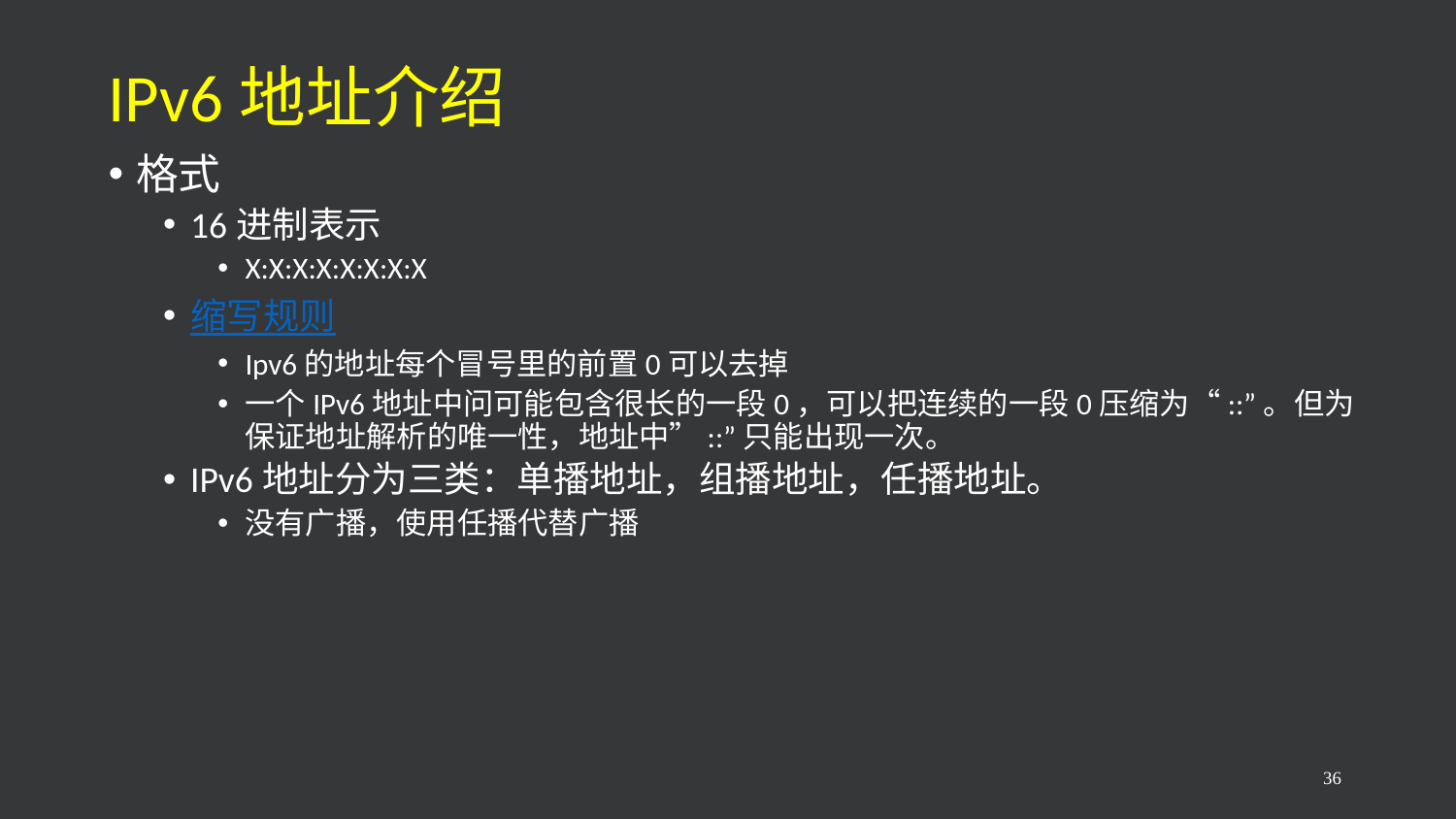

# IPv6地址介绍
格式
16进制表示
X:X:X:X:X:X:X:X
缩写规则
Ipv6的地址每个冒号里的前置0可以去掉
一个IPv6地址中问可能包含很长的一段0，可以把连续的一段0压缩为“::”。但为保证地址解析的唯一性，地址中”::”只能出现一次。
IPv6地址分为三类：单播地址，组播地址，任播地址。
没有广播，使用任播代替广播

36